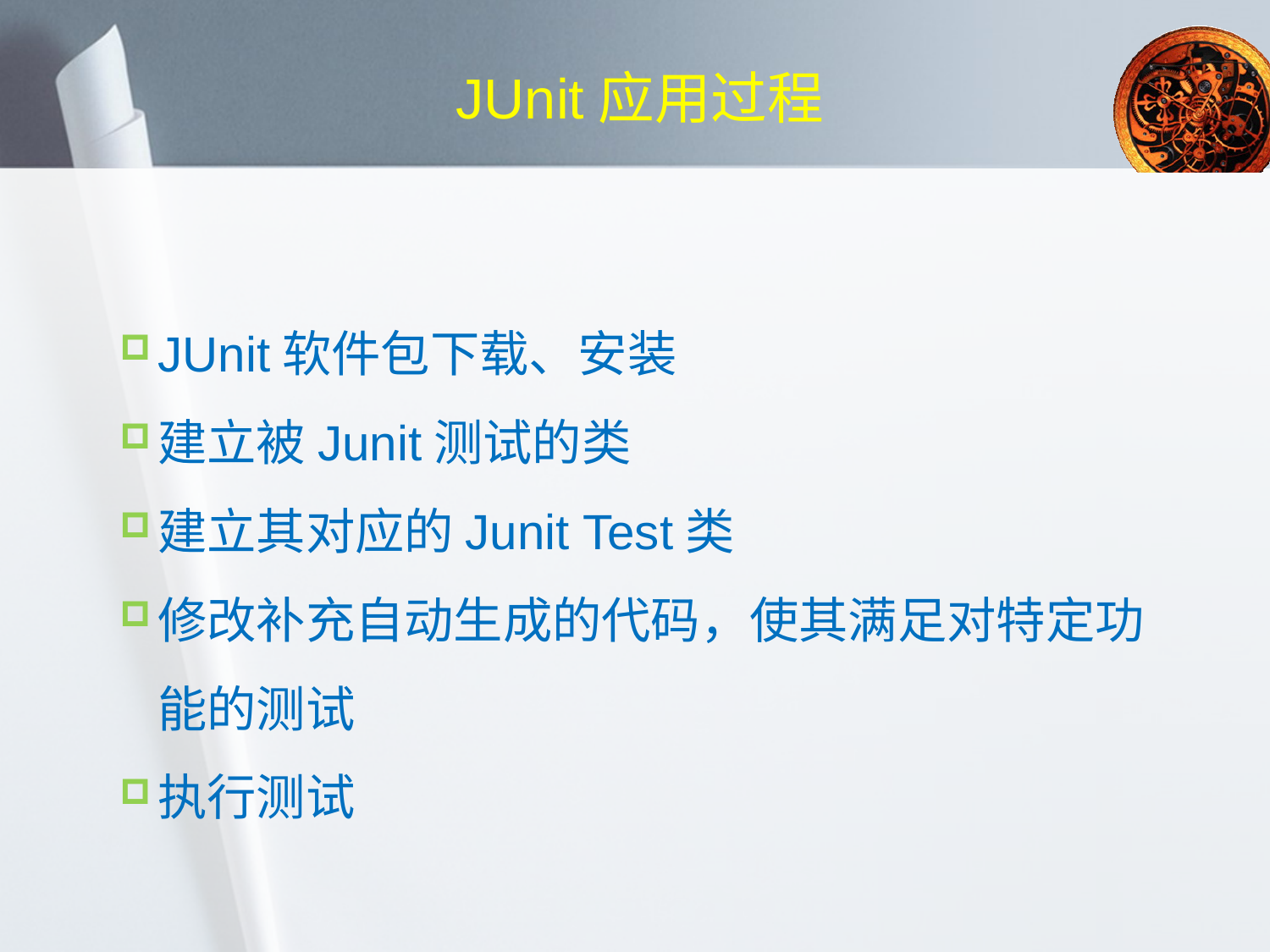

JUnit应用过程
JUnit软件包下载、安装
建立被Junit测试的类
建立其对应的Junit Test类
修改补充自动生成的代码，使其满足对特定功能的测试
执行测试